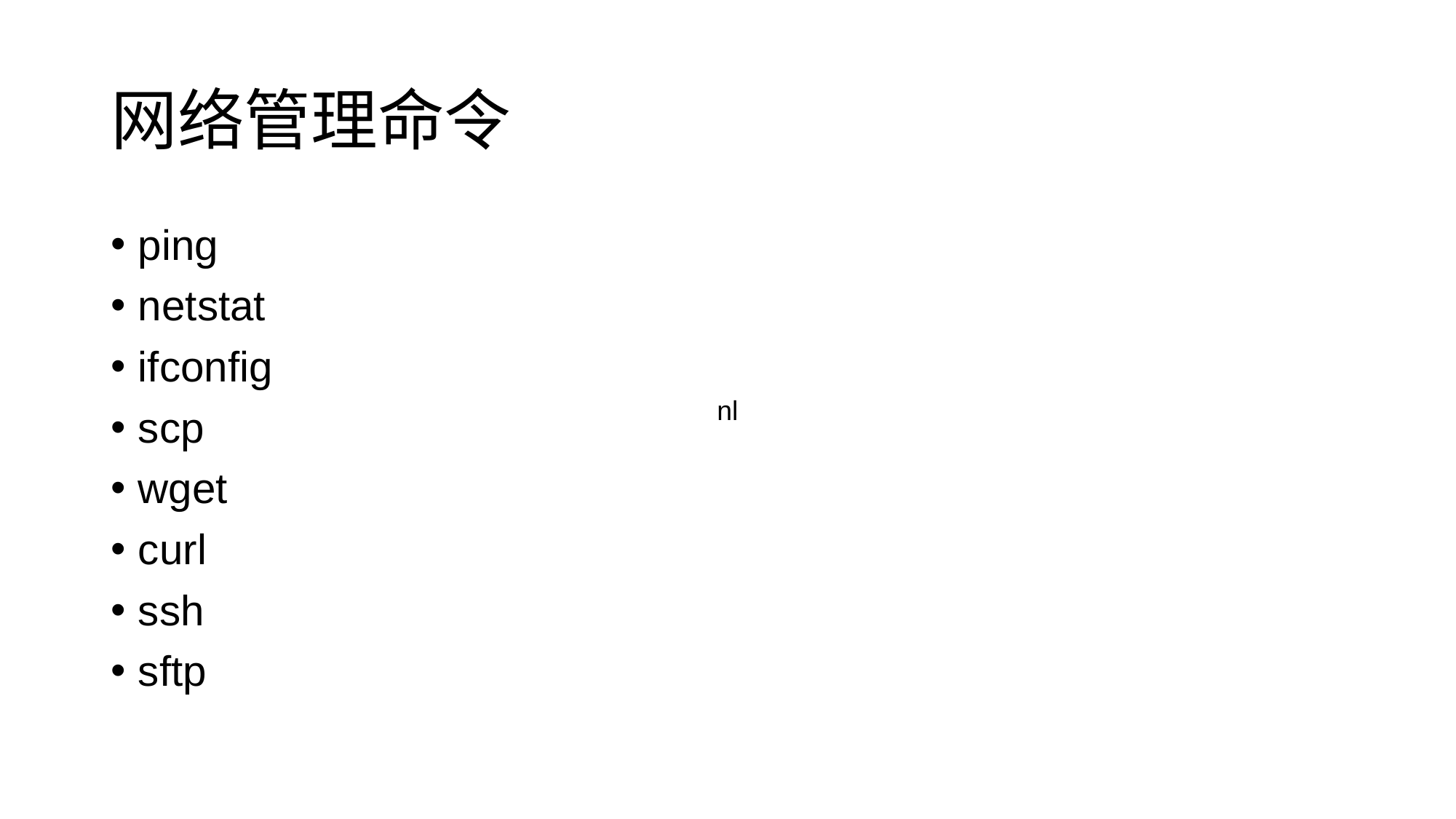

# 网络管理命令
ping
netstat
ifconfig
scp
wget
curl
ssh
sftp
nl